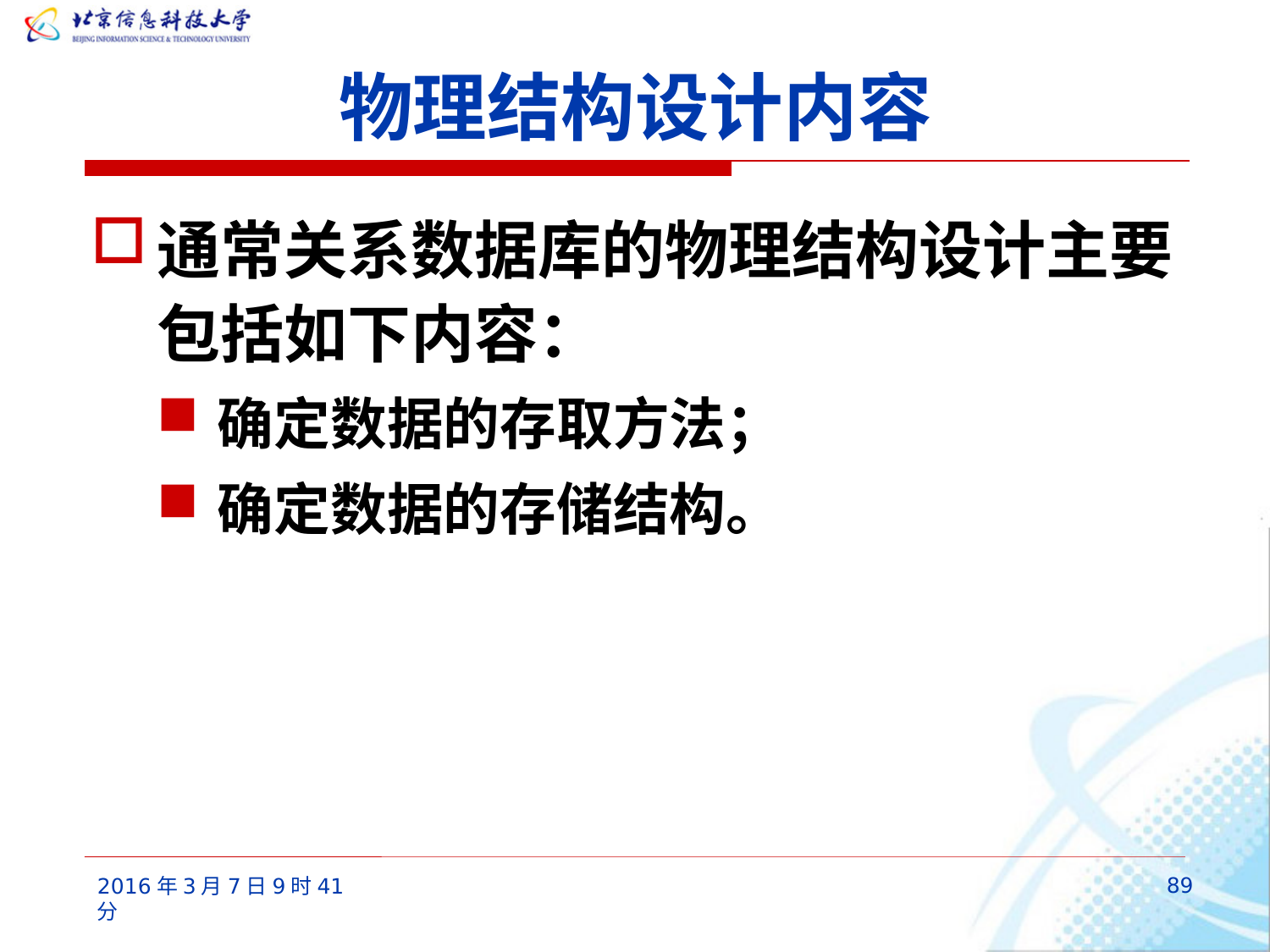

# 物理结构设计内容
通常关系数据库的物理结构设计主要包括如下内容：
确定数据的存取方法；
确定数据的存储结构。
2016年3月7日9时41分